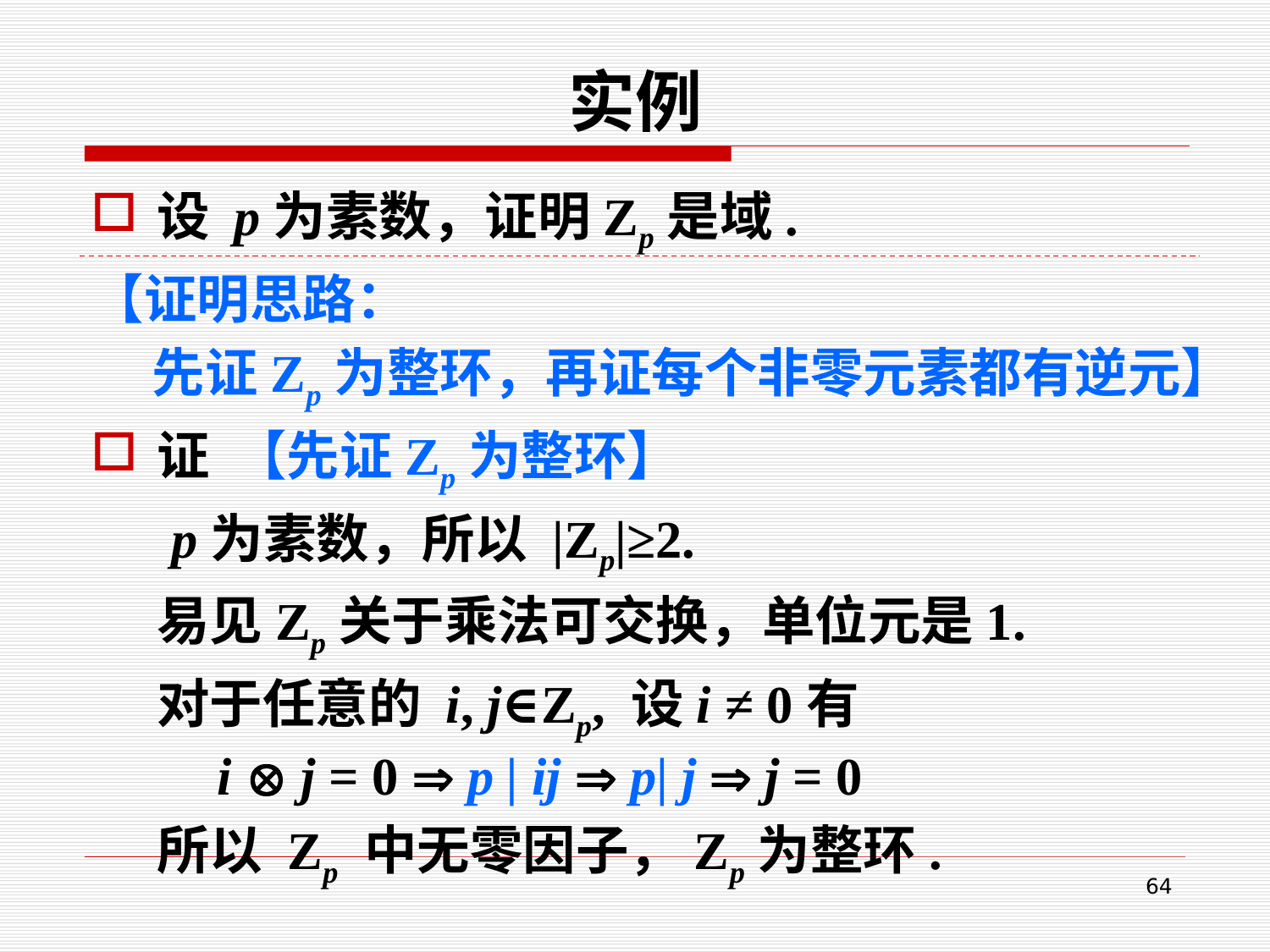

实例
设 p为素数，证明Zp是域.
【证明思路：
    先证Zp为整环，再证每个非零元素都有逆元】
证  【先证Zp为整环】
      p为素数，所以 |Zp|≥2.
易见Zp关于乘法可交换，单位元是1.
对于任意的 i, j∈Zp, 设i ≠ 0有
i ⊗ j = 0 ⇒ p | ij ⇒ p| j ⇒ j = 0
所以 Zp 中无零因子，Zp为整环.
64